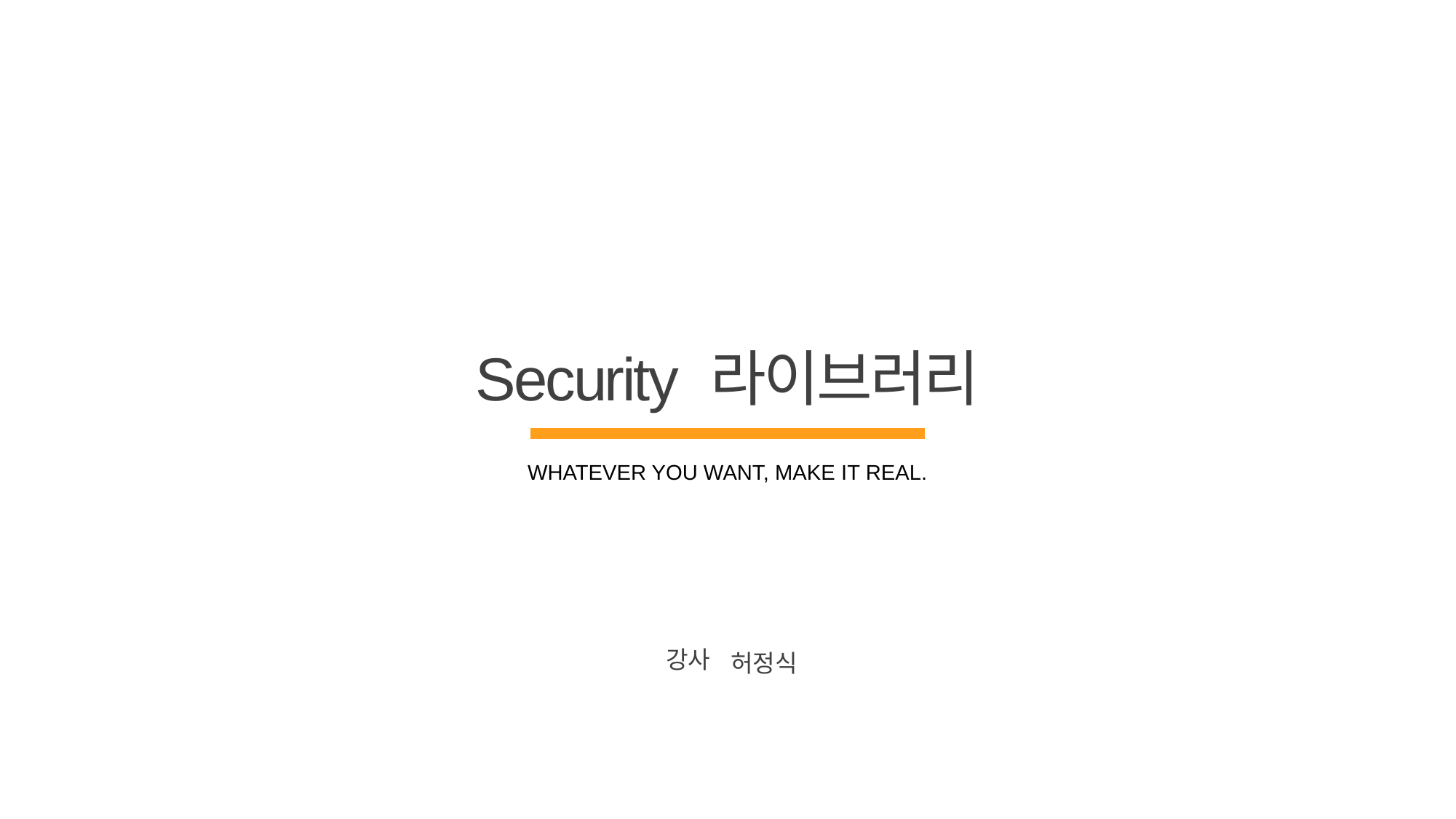

Security 라이브러리
WHATEVER YOU WANT, MAKE IT REAL.
허정식
강사